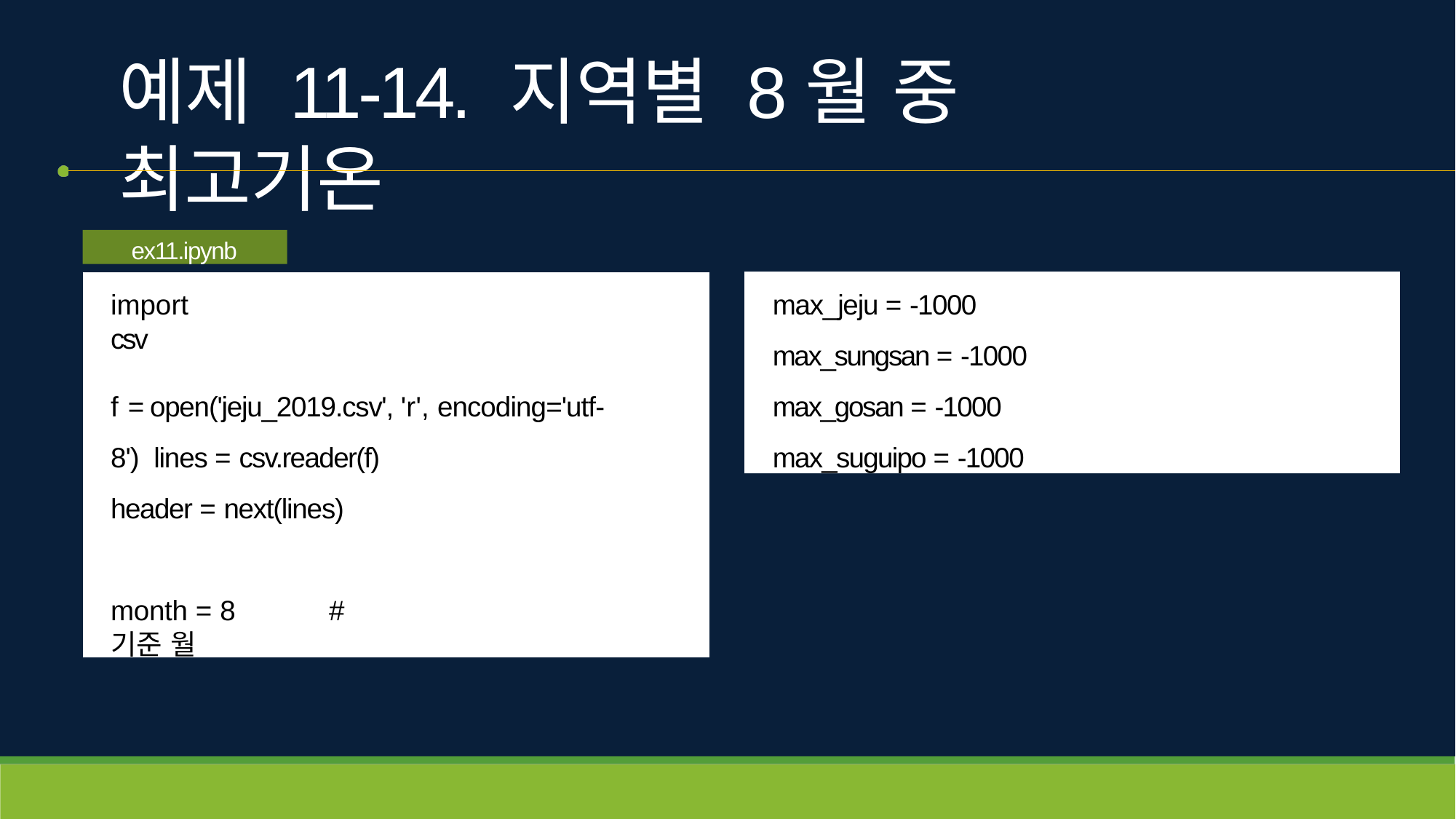

# 예제 11-14. 지역별 8월 중 최고기온

ex11.ipynb
max_jeju = -1000
max_sungsan = -1000
max_gosan = -1000
max_suguipo = -1000

import csv
f = open('jeju_2019.csv', 'r', encoding='utf-8')  lines = csv.reader(f)
header = next(lines)
month = 8	# 기준 월